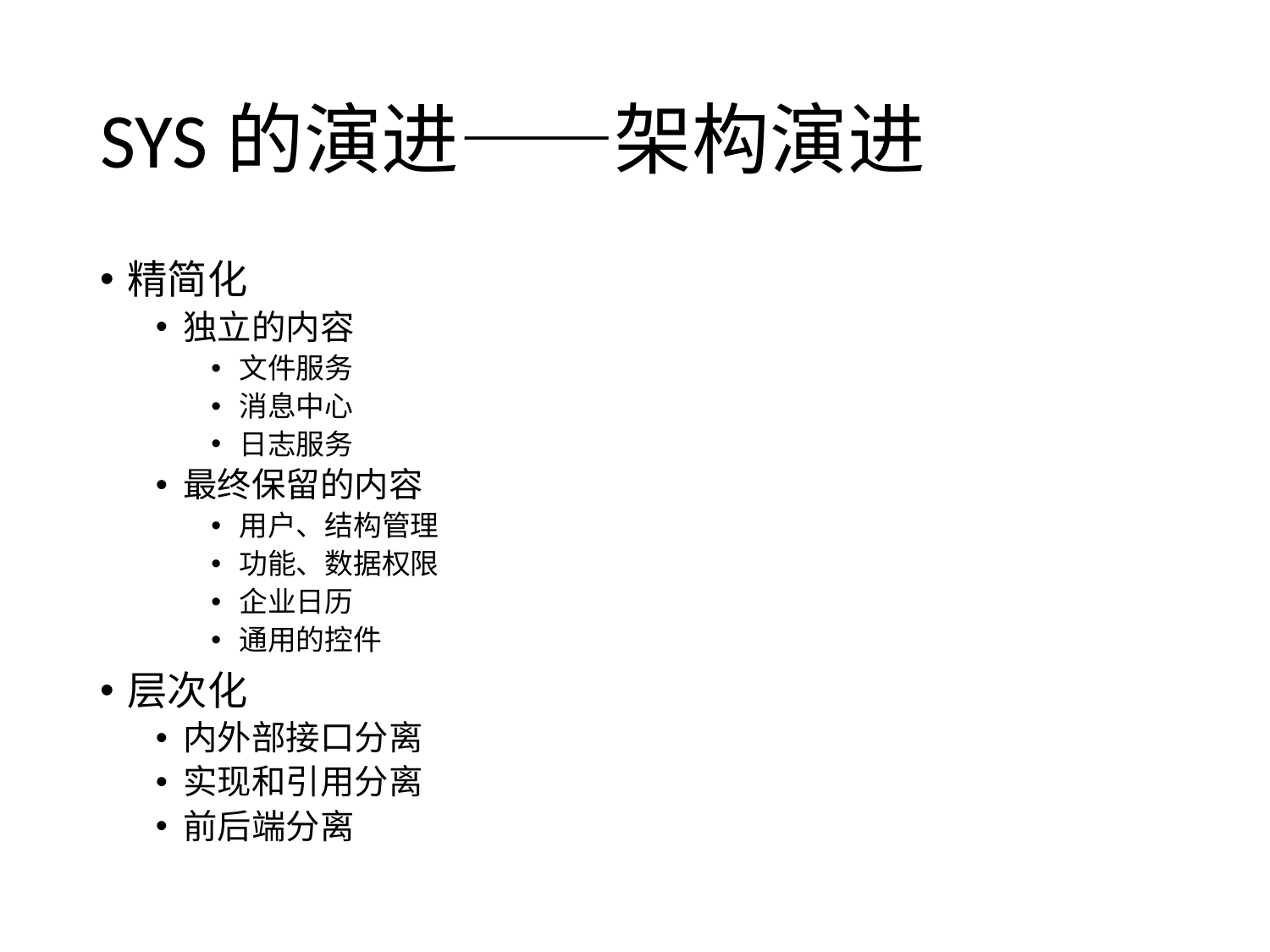

# SYS的演进——架构演进
精简化
独立的内容
文件服务
消息中心
日志服务
最终保留的内容
用户、结构管理
功能、数据权限
企业日历
通用的控件
层次化
内外部接口分离
实现和引用分离
前后端分离